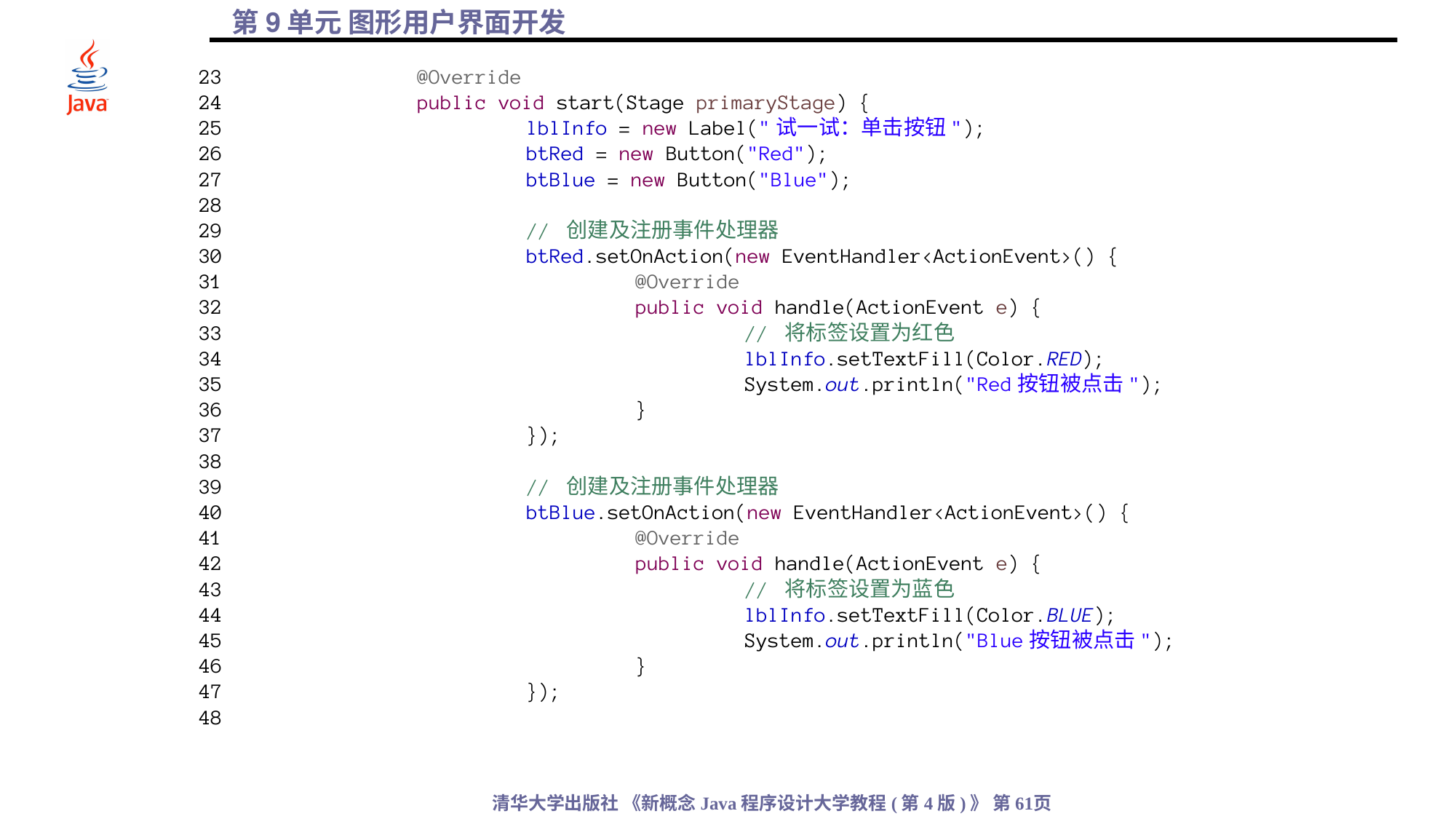

23		@Override
24		public void start(Stage primaryStage) {
25			lblInfo = new Label("试一试：单击按钮");
26			btRed = new Button("Red");
27			btBlue = new Button("Blue");
28
29			// 创建及注册事件处理器
30			btRed.setOnAction(new EventHandler<ActionEvent>() {
31				@Override
32				public void handle(ActionEvent e) {
33					// 将标签设置为红色
34					lblInfo.setTextFill(Color.RED);
35					System.out.println("Red按钮被点击");
36				}
37			});
38
39			// 创建及注册事件处理器
40			btBlue.setOnAction(new EventHandler<ActionEvent>() {
41				@Override
42				public void handle(ActionEvent e) {
43					// 将标签设置为蓝色
44					lblInfo.setTextFill(Color.BLUE);
45					System.out.println("Blue按钮被点击");
46				}
47			});
48